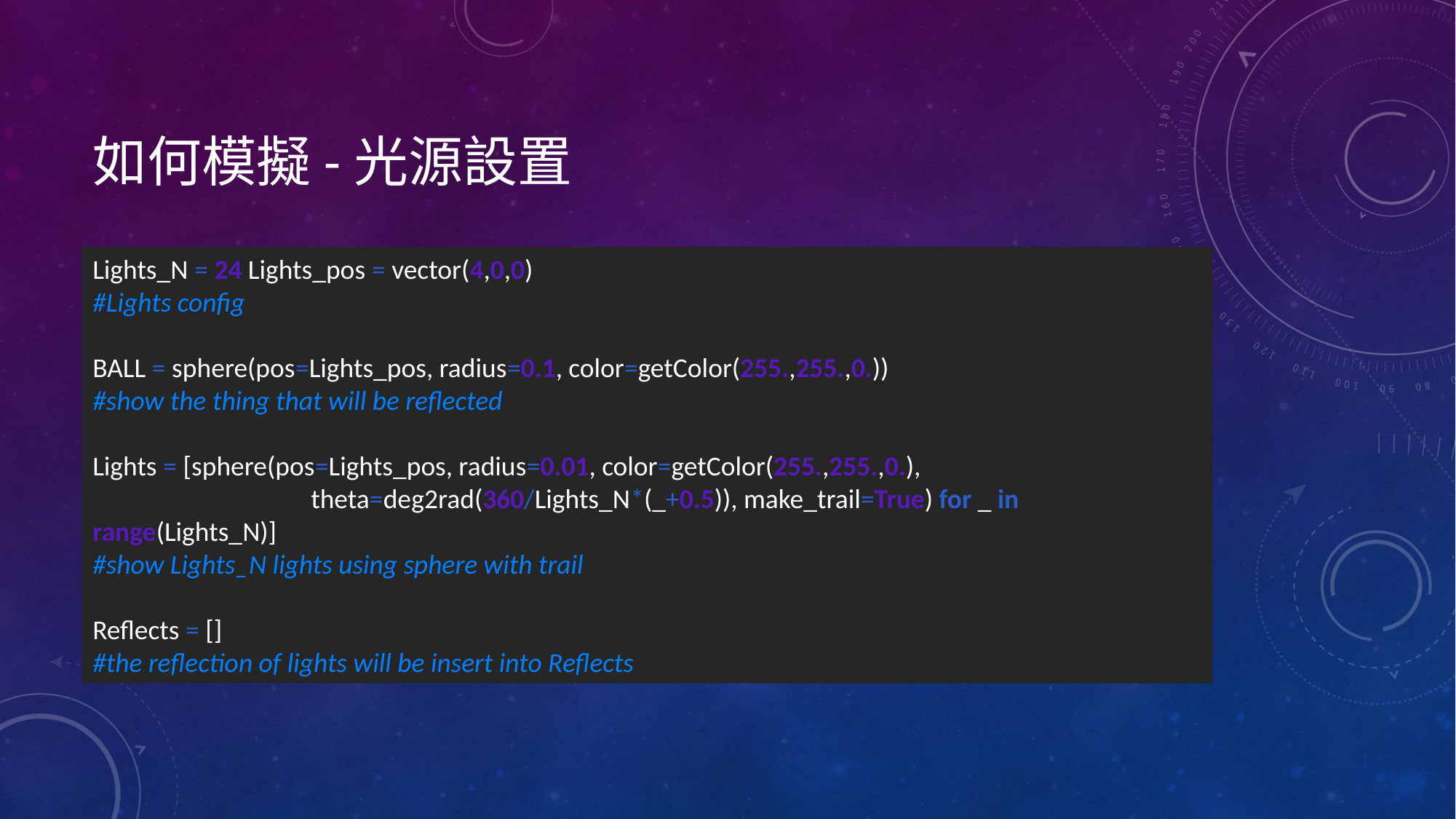

# 如何模擬-光源設置
Lights_N = 24 Lights_pos = vector(4,0,0)
#Lights config

BALL = sphere(pos=Lights_pos, radius=0.1, color=getColor(255.,255.,0.))
#show the thing that will be reflected

Lights = [sphere(pos=Lights_pos, radius=0.01, color=getColor(255.,255.,0.),
		theta=deg2rad(360/Lights_N*(_+0.5)), make_trail=True) for _ in range(Lights_N)]
#show Lights_N lights using sphere with trail

Reflects = []
#the reflection of lights will be insert into Reflects